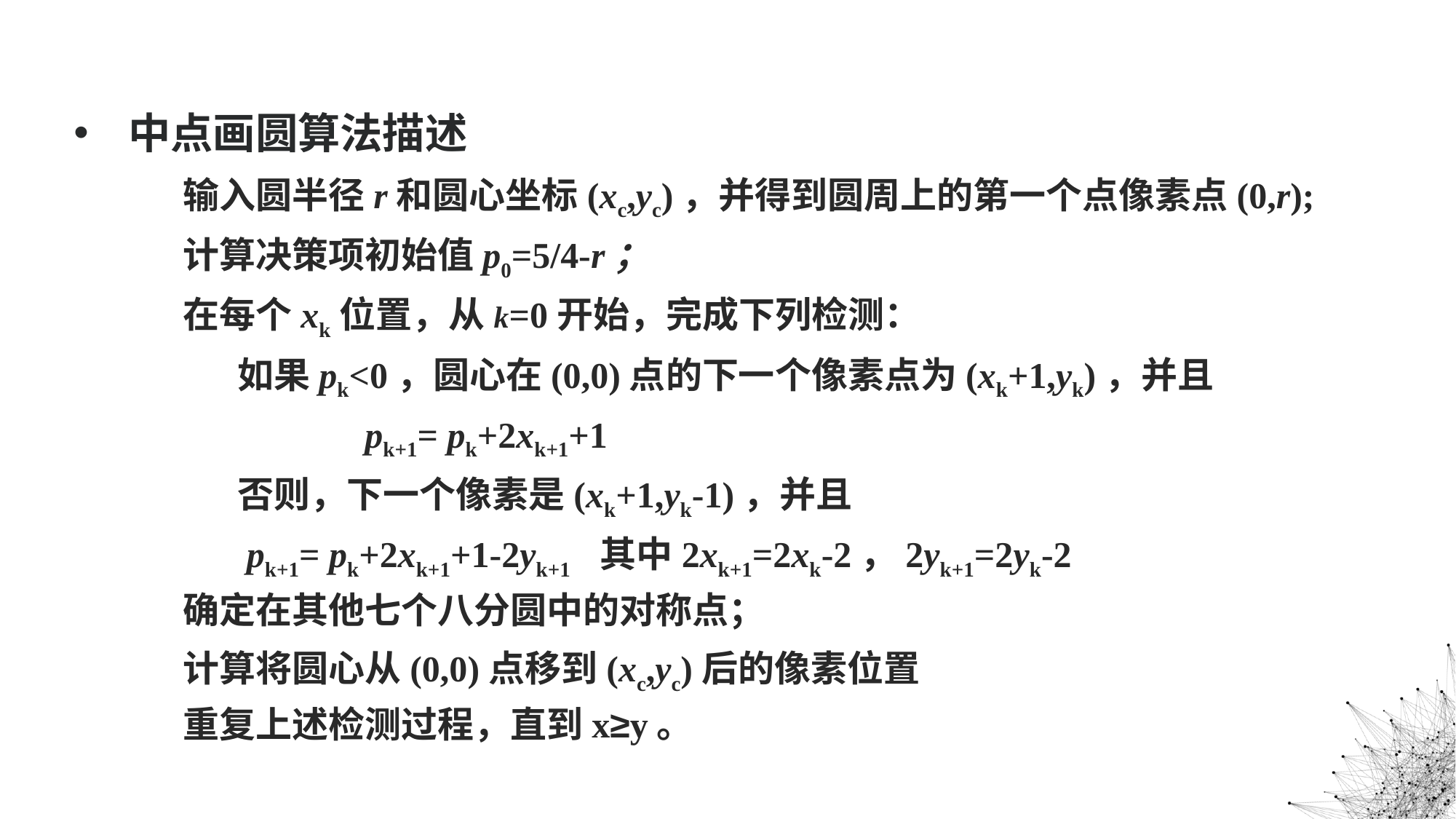

中点画圆算法描述
输入圆半径r和圆心坐标(xc,yc)，并得到圆周上的第一个点像素点(0,r);
计算决策项初始值p0=5/4-r；
在每个xk位置，从k=0开始，完成下列检测：
如果pk<0，圆心在(0,0)点的下一个像素点为(xk+1,yk)，并且
              pk+1= pk+2xk+1+1
否则，下一个像素是(xk+1,yk-1)，并且
 pk+1= pk+2xk+1+1-2yk+1    其中2xk+1=2xk-2，2yk+1=2yk-2
确定在其他七个八分圆中的对称点；
计算将圆心从(0,0)点移到(xc,yc)后的像素位置
重复上述检测过程，直到x≥y。